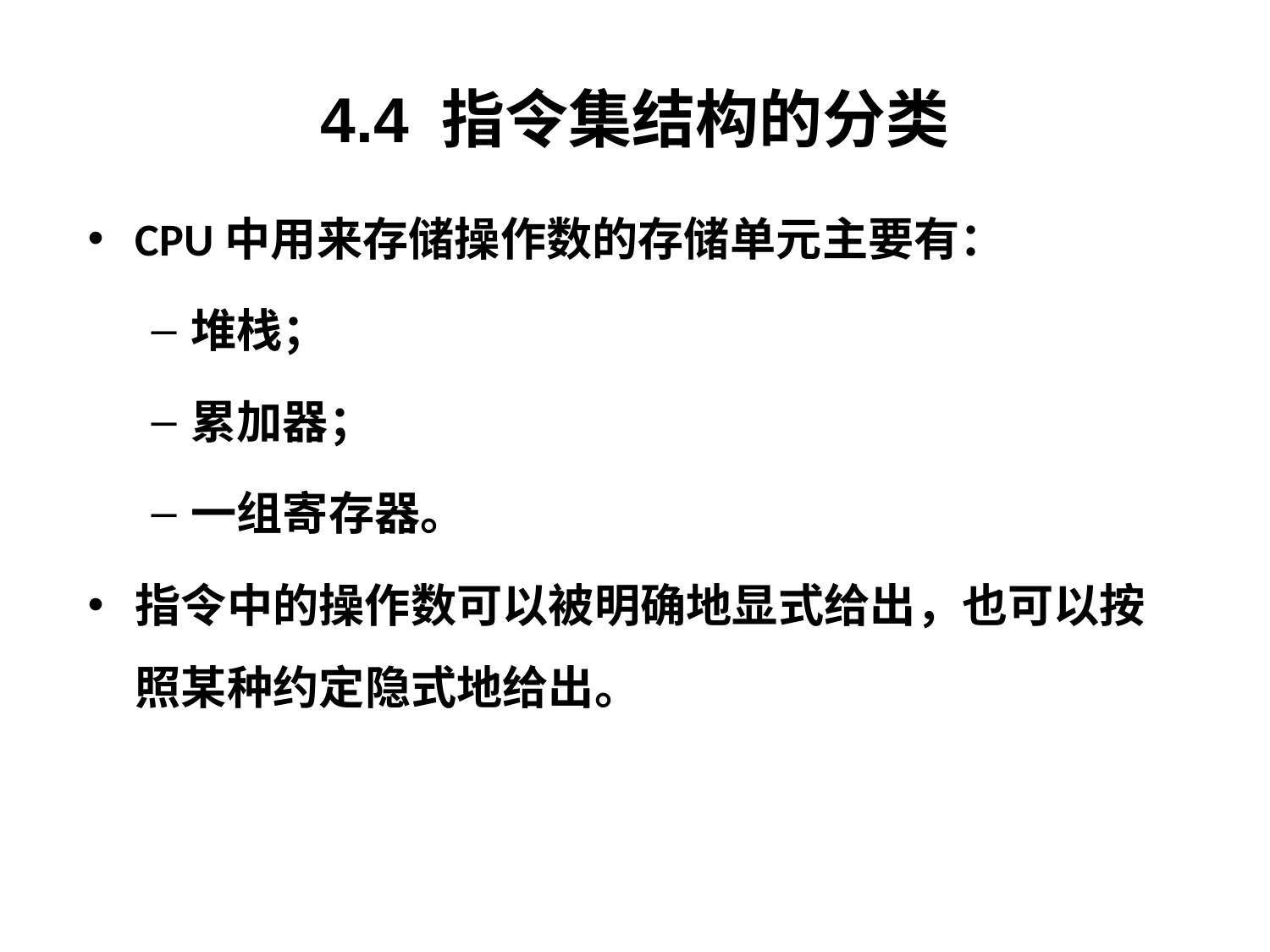

# 4.4 指令集结构的分类
CPU中用来存储操作数的存储单元主要有：
堆栈；
累加器；
一组寄存器。
指令中的操作数可以被明确地显式给出，也可以按照某种约定隐式地给出。